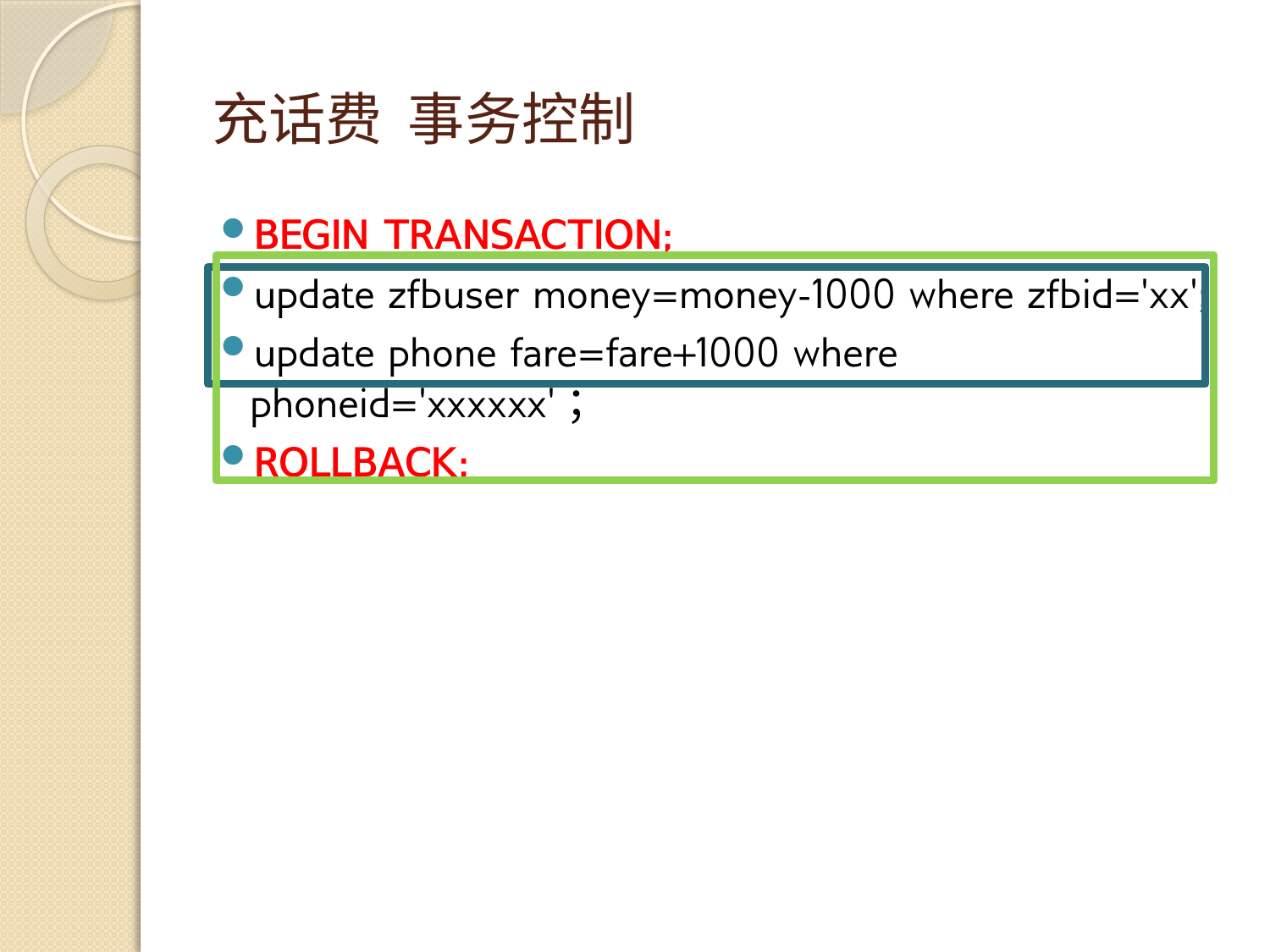

# 充话费  事务控制
BEGIN TRANSACTION;
update zfbuser money=money-1000 where zfbid='xx';
update phone fare=fare+1000 where phoneid='xxxxxx'；
ROLLBACK;